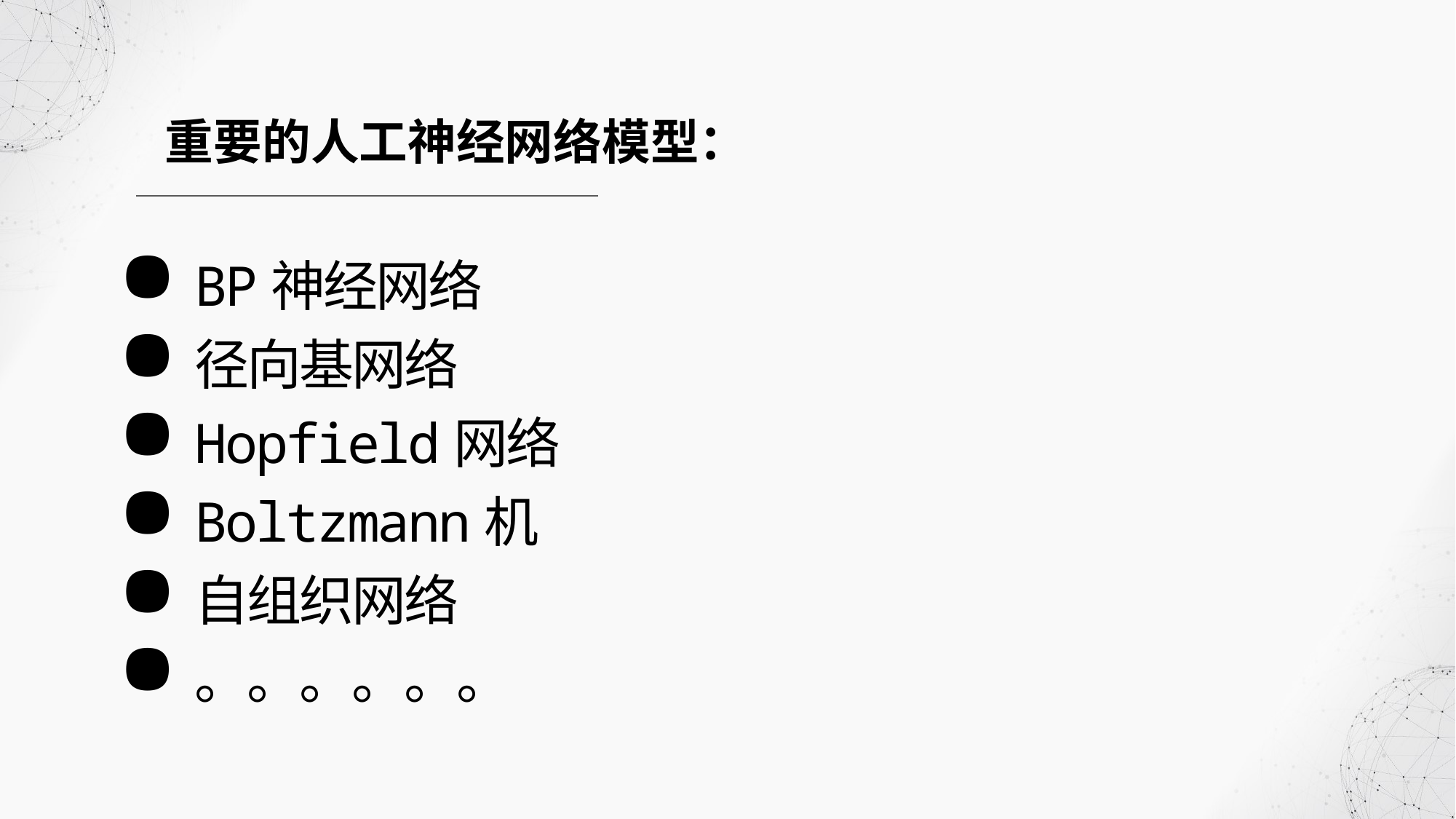

重要的人工神经网络模型：
BP神经网络
径向基网络
Hopfield网络
Boltzmann机
自组织网络
。。。。。。